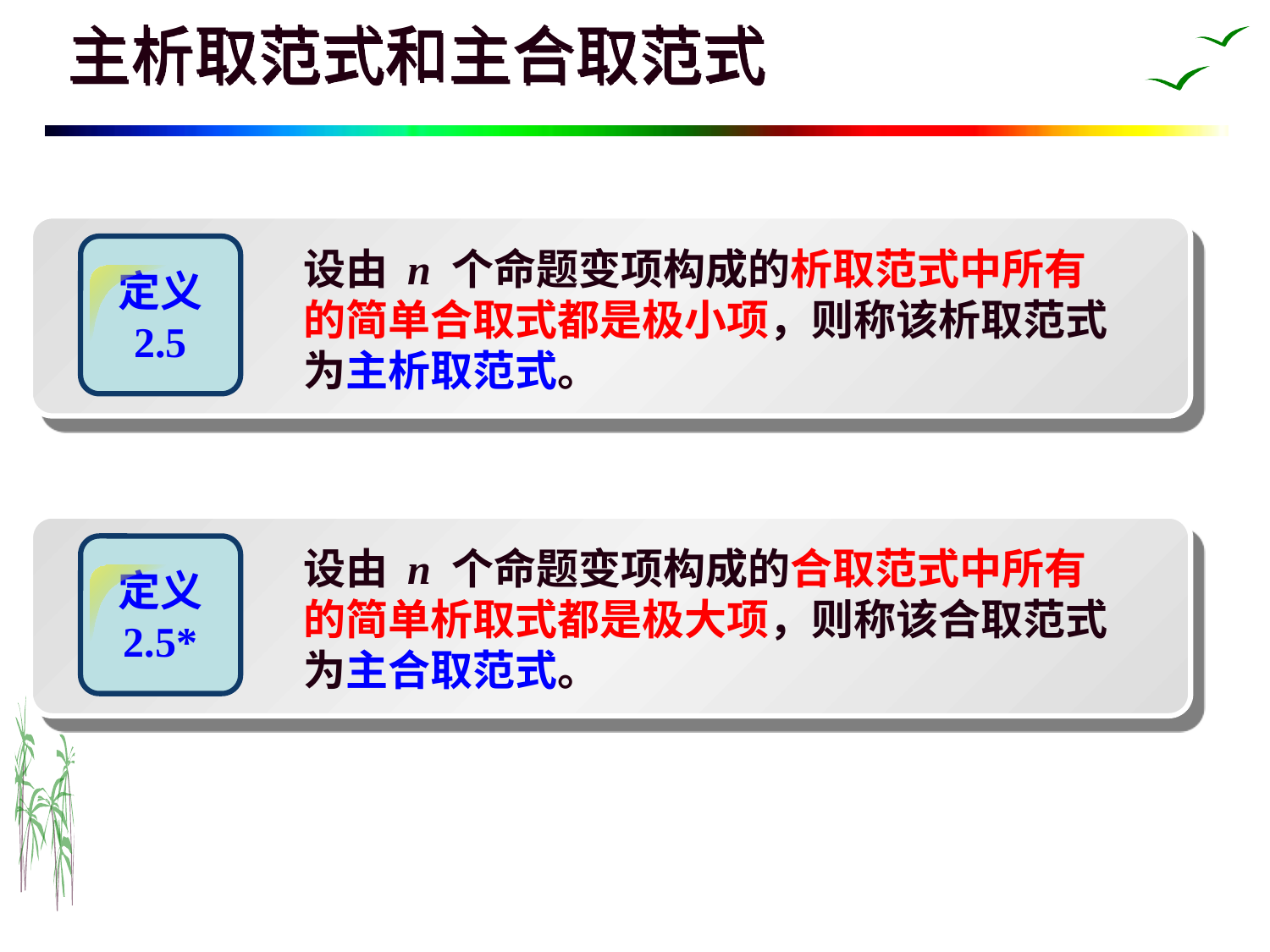

# 主析取范式和主合取范式

设由 n 个命题变项构成的析取范式中所有的简单合取式都是极小项，则称该析取范式为主析取范式。
定义
2.5

设由 n 个命题变项构成的合取范式中所有的简单析取式都是极大项，则称该合取范式为主合取范式。
定义
2.5*